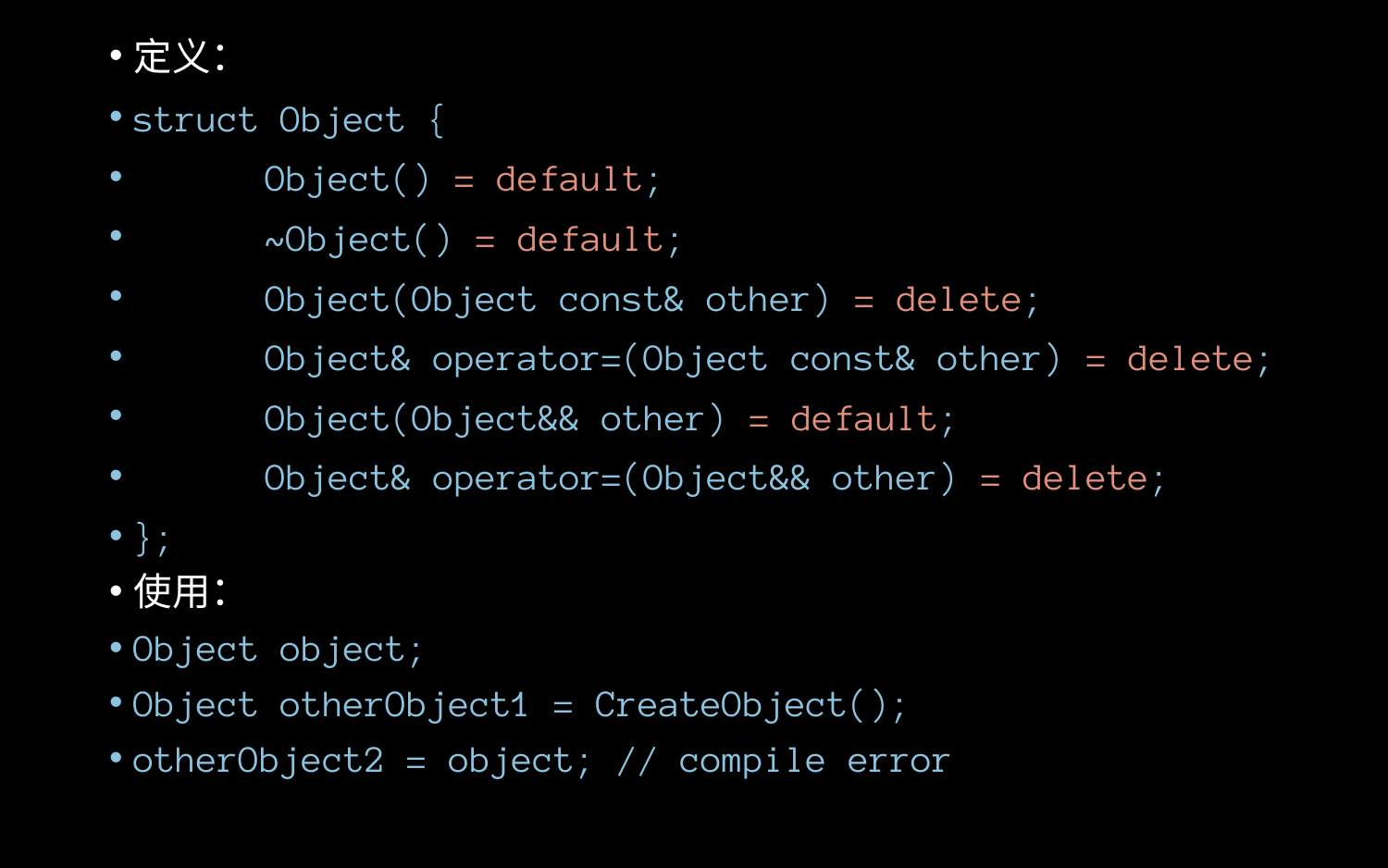

定义：
struct Object {
	Object() = default;
	~Object() = default;
	Object(Object const& other) = delete;
	Object& operator=(Object const& other) = delete;
	Object(Object&& other) = default;
	Object& operator=(Object&& other) = delete;
};
使用：
Object object;
Object otherObject1 = CreateObject();
otherObject2 = object; // compile error